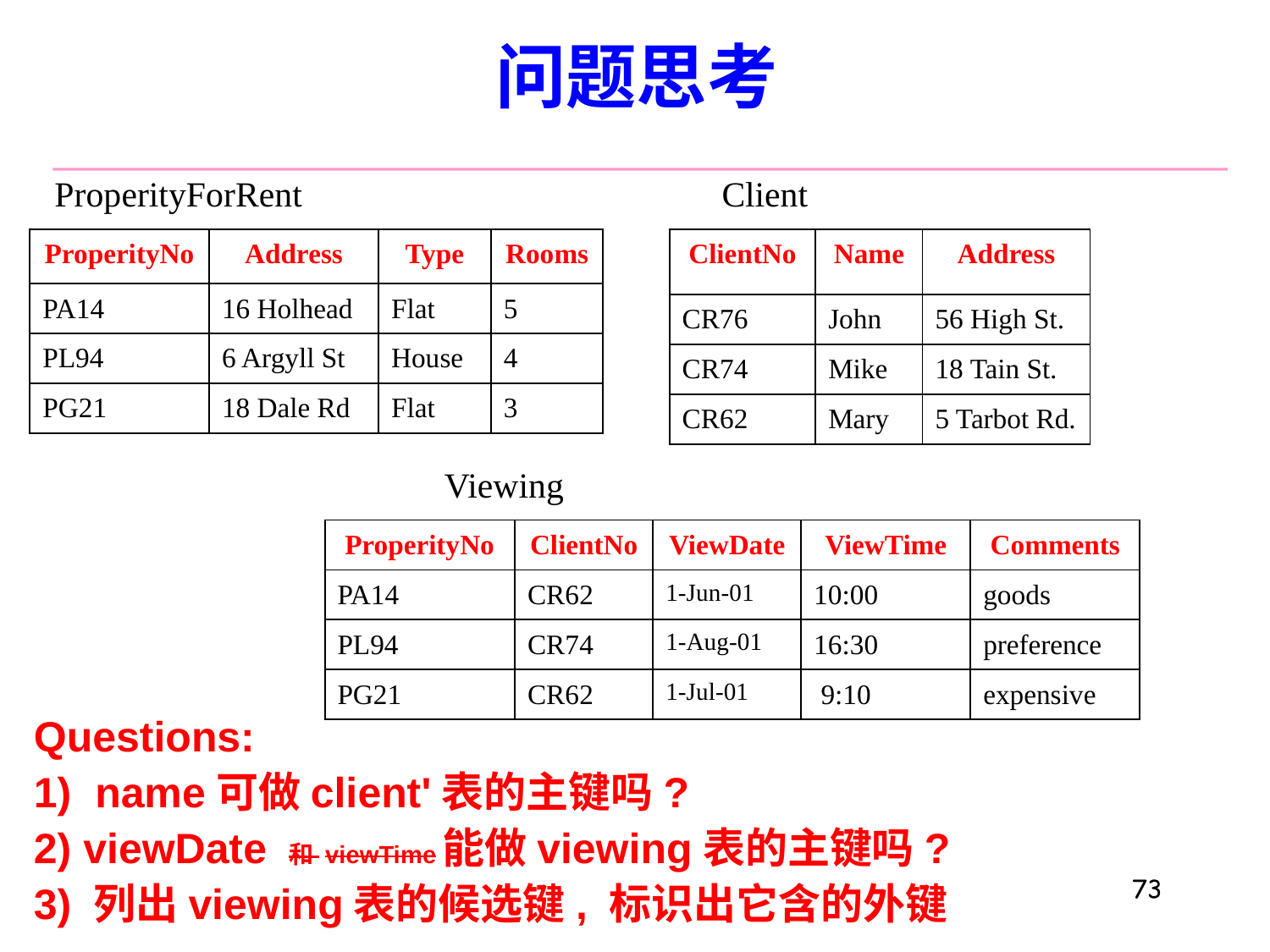

# 问题思考
ProperityForRent
Client
| ProperityNo | Address | Type | Rooms |
| --- | --- | --- | --- |
| PA14 | 16 Holhead | Flat | 5 |
| PL94 | 6 Argyll St | House | 4 |
| PG21 | 18 Dale Rd | Flat | 3 |
| ClientNo | Name | Address |
| --- | --- | --- |
| CR76 | John | 56 High St. |
| CR74 | Mike | 18 Tain St. |
| CR62 | Mary | 5 Tarbot Rd. |
Viewing
| ProperityNo | ClientNo | ViewDate | ViewTime | Comments |
| --- | --- | --- | --- | --- |
| PA14 | CR62 | 1-Jun-01 | 10:00 | goods |
| PL94 | CR74 | 1-Aug-01 | 16:30 | preference |
| PG21 | CR62 | 1-Jul-01 | 9:10 | expensive |
Questions:
1)  name可做client'表的主键吗?
2) viewDate 和 viewTime能做viewing表的主键吗?
3) 列出viewing表的候选键, 标识出它含的外键
73